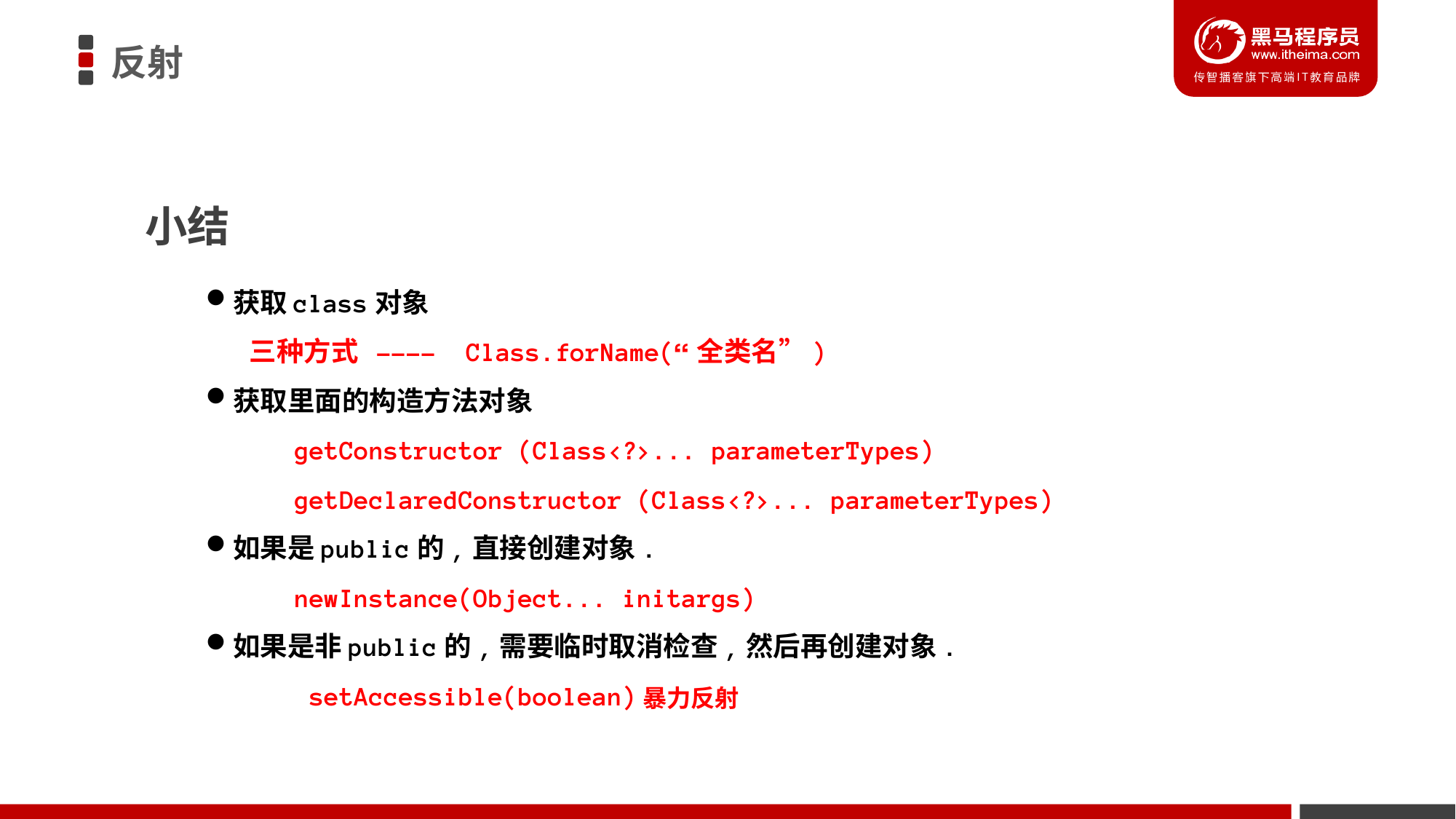

反射
小结
获取class对象
      三种方式  ----  Class.forName(“全类名”)
获取里面的构造方法对象
      getConstructor (Class<?>... parameterTypes)
      getDeclaredConstructor (Class<?>... parameterTypes)
如果是public的,直接创建对象.
      newInstance(Object... initargs)
如果是非public的,需要临时取消检查,然后再创建对象.
       setAccessible(boolean)
暴力反射